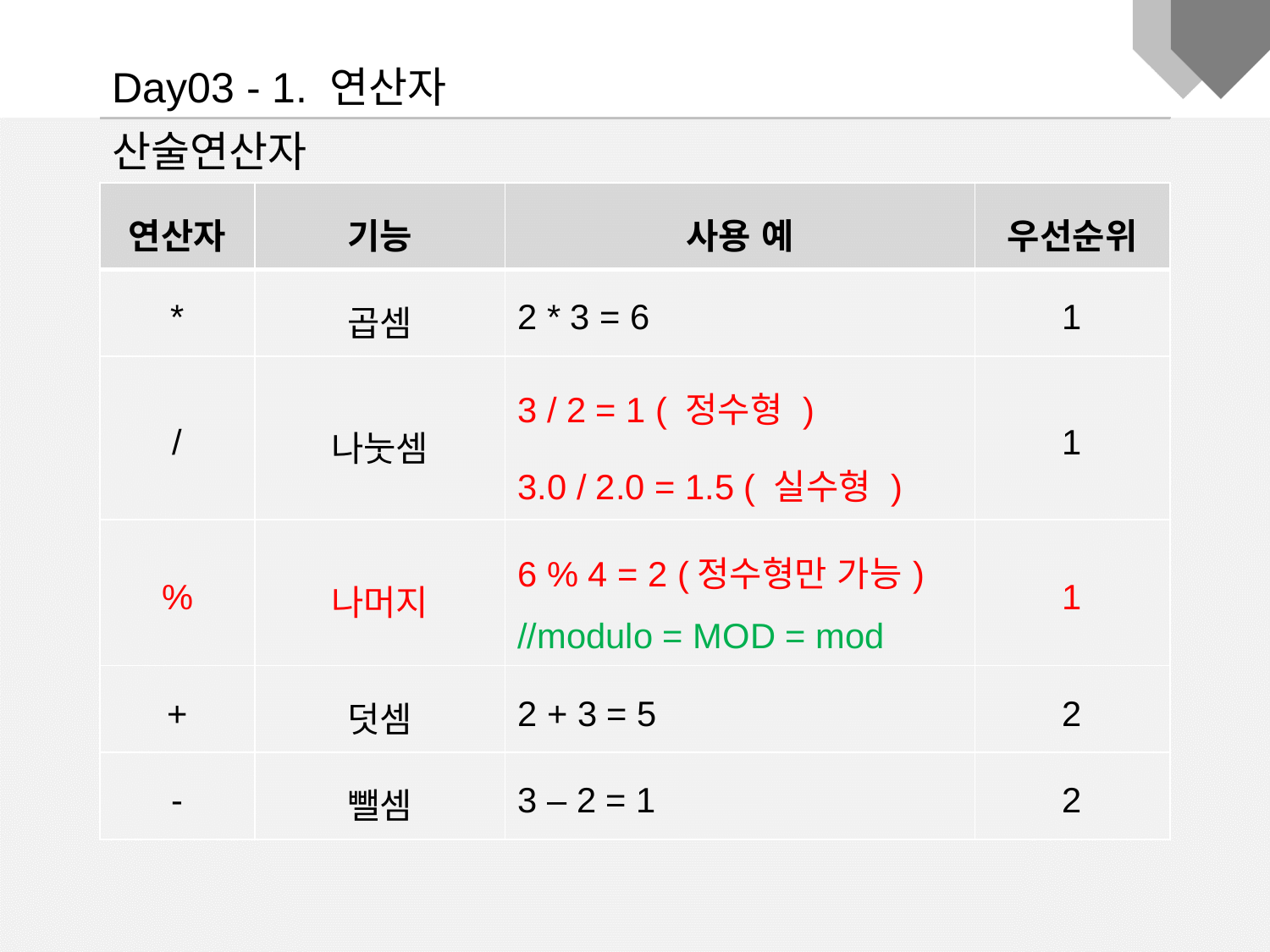

Day03 - 1. 연산자
산술연산자
| 연산자 | 기능 | 사용 예 | 우선순위 |
| --- | --- | --- | --- |
| \* | 곱셈 | 2 \* 3 = 6 | 1 |
| / | 나눗셈 | 3 / 2 = 1 ( 정수형 ) 3.0 / 2.0 = 1.5 ( 실수형 ) | 1 |
| % | 나머지 | 6 % 4 = 2 (정수형만 가능) //modulo = MOD = mod | 1 |
| + | 덧셈 | 2 + 3 = 5 | 2 |
| - | 뺄셈 | 3 – 2 = 1 | 2 |